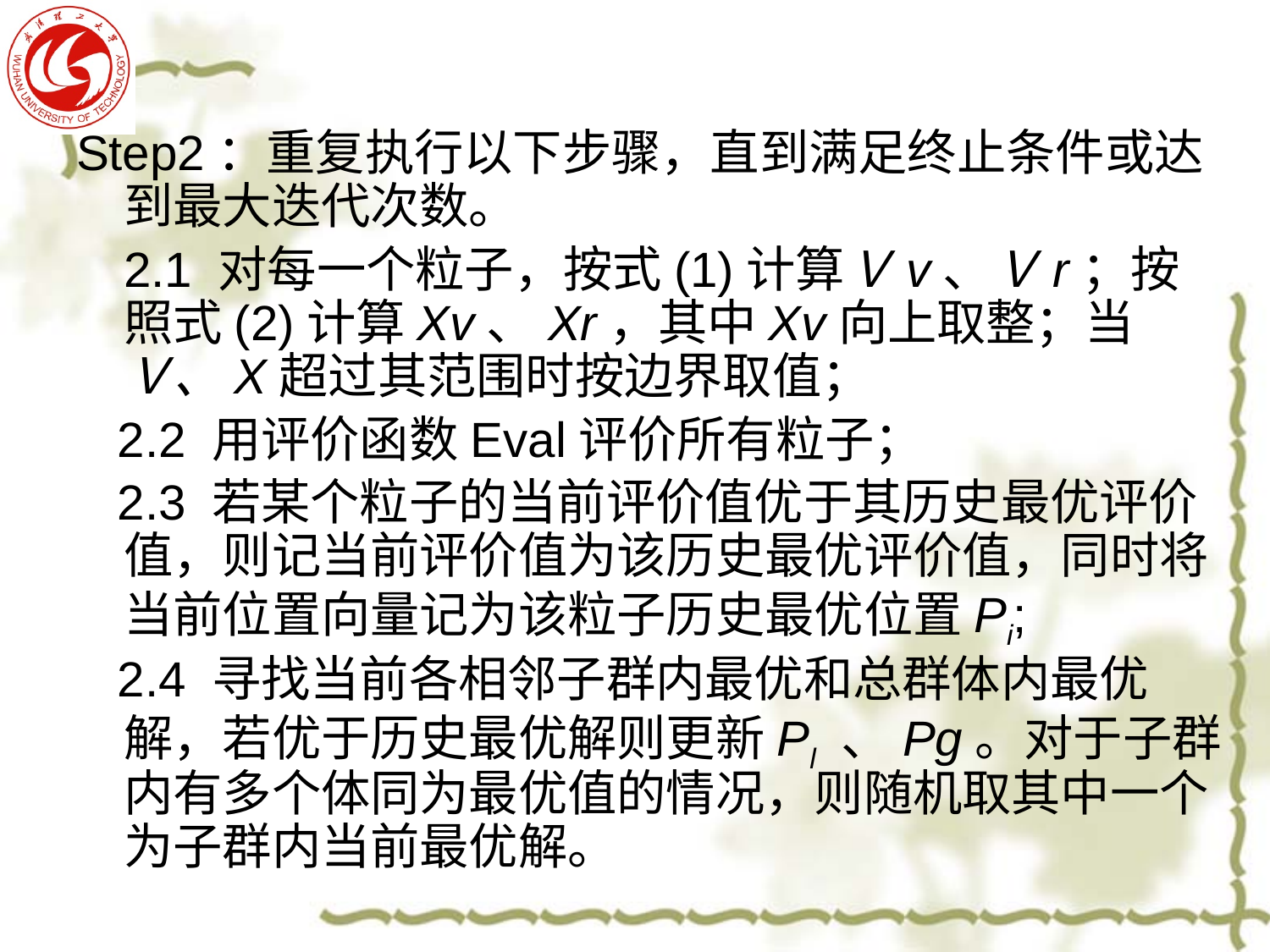

Step2：重复执行以下步骤，直到满足终止条件或达到最大迭代次数。
	2.1 对每一个粒子，按式(1)计算Ｖv、Ｖr；按照式(2)计算Xv、Xr，其中Xv向上取整；当Ｖ、X超过其范围时按边界取值；
   2.2 用评价函数Eval评价所有粒子；
   2.3 若某个粒子的当前评价值优于其历史最优评价值，则记当前评价值为该历史最优评价值，同时将当前位置向量记为该粒子历史最优位置Pi;
   2.4 寻找当前各相邻子群内最优和总群体内最优解，若优于历史最优解则更新Pl 、Pg。对于子群内有多个体同为最优值的情况，则随机取其中一个为子群内当前最优解。